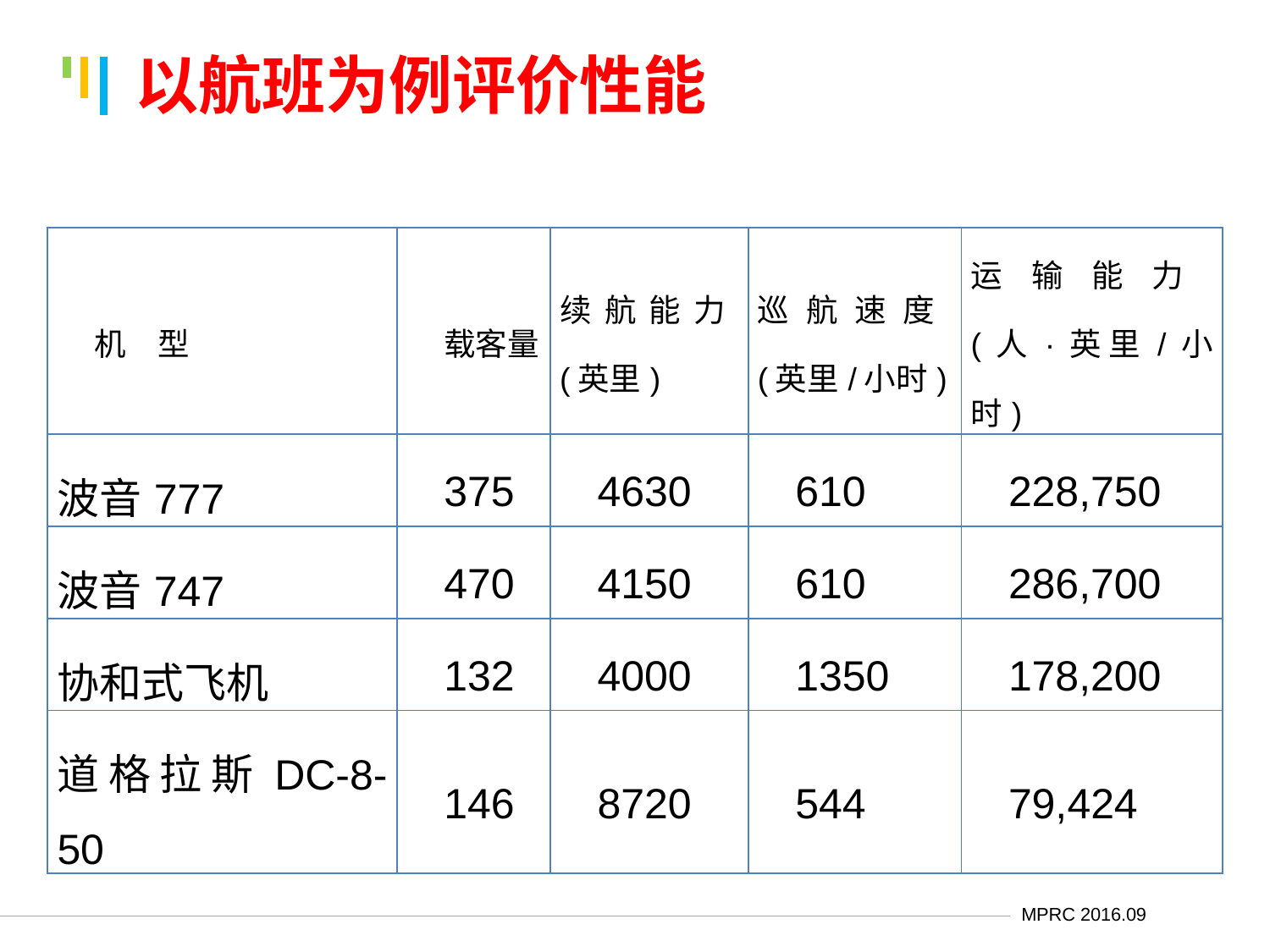

# 以航班为例评价性能
| 机　型 | 载客量 | 续航能力 (英里) | 巡航速度 (英里/小时) | 运输能力 (人·英里/小时) |
| --- | --- | --- | --- | --- |
| 波音777 | 375 | 4630 | 610 | 228,750 |
| 波音747 | 470 | 4150 | 610 | 286,700 |
| 协和式飞机 | 132 | 4000 | 1350 | 178,200 |
| 道格拉斯DC-8-50 | 146 | 8720 | 544 | 79,424 |